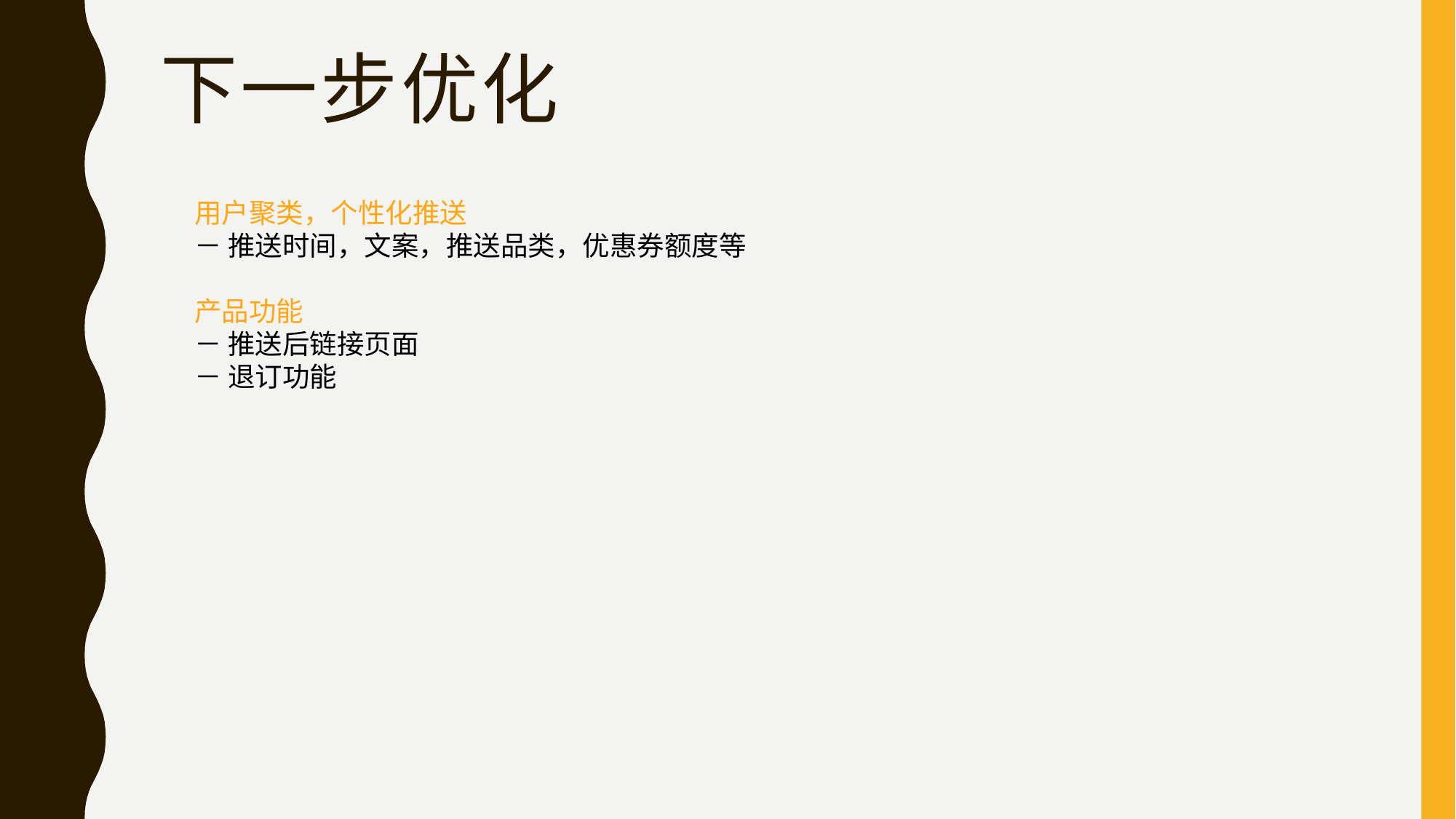

# 下一步优化
用户聚类，个性化推送
－ 推送时间，文案，推送品类，优惠券额度等

产品功能
－ 推送后链接页面
－ 退订功能